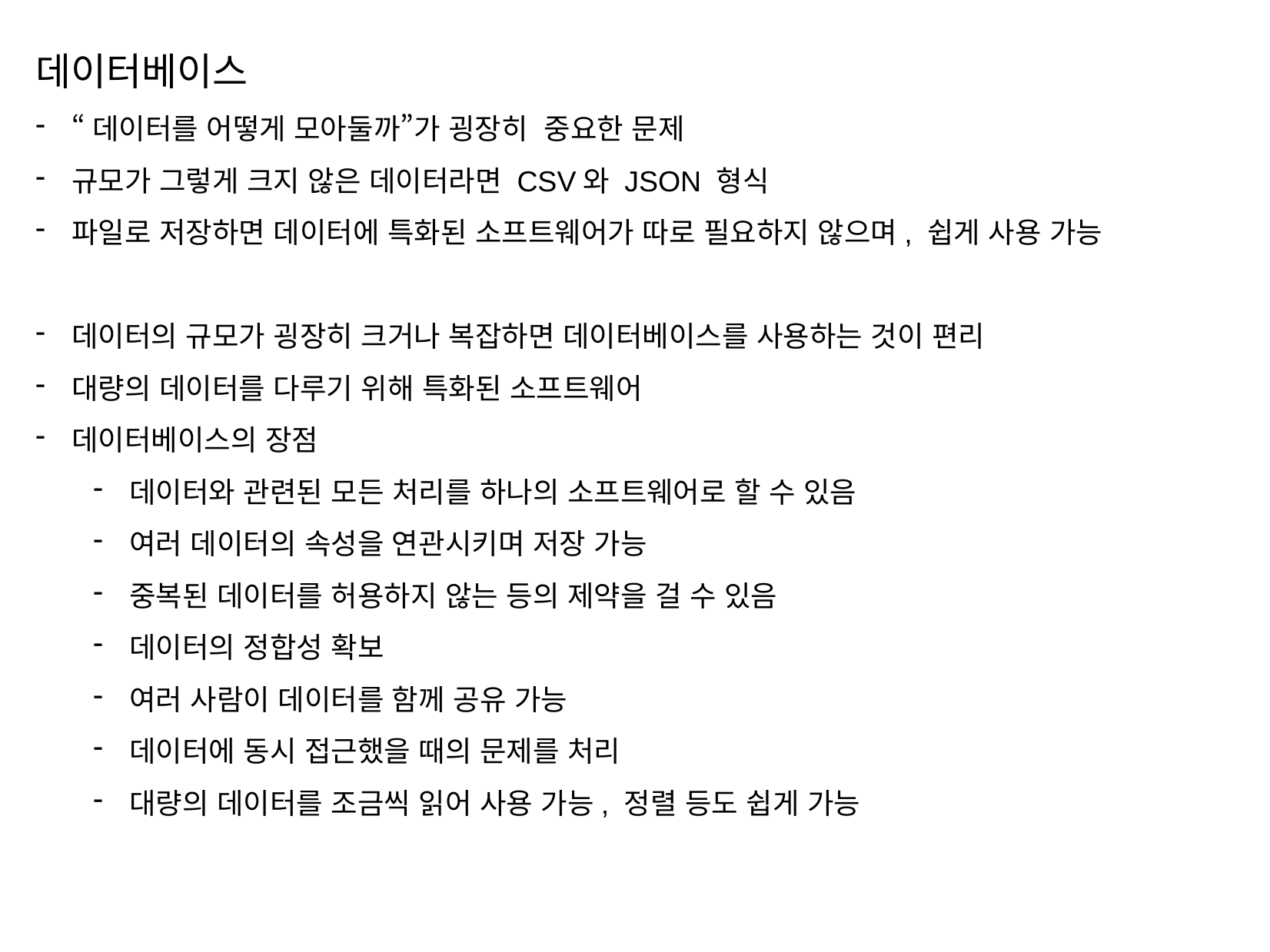

데이터베이스
“데이터를 어떻게 모아둘까”가 굉장히  중요한 문제
규모가 그렇게 크지 않은 데이터라면 CSV와 JSON 형식
파일로 저장하면 데이터에 특화된 소프트웨어가 따로 필요하지 않으며, 쉽게 사용 가능

데이터의 규모가 굉장히 크거나 복잡하면 데이터베이스를 사용하는 것이 편리
대량의 데이터를 다루기 위해 특화된 소프트웨어
데이터베이스의 장점
데이터와 관련된 모든 처리를 하나의 소프트웨어로 할 수 있음
여러 데이터의 속성을 연관시키며 저장 가능
중복된 데이터를 허용하지 않는 등의 제약을 걸 수 있음
데이터의 정합성 확보
여러 사람이 데이터를 함께 공유 가능
데이터에 동시 접근했을 때의 문제를 처리
대량의 데이터를 조금씩 읽어 사용 가능, 정렬 등도 쉽게 가능